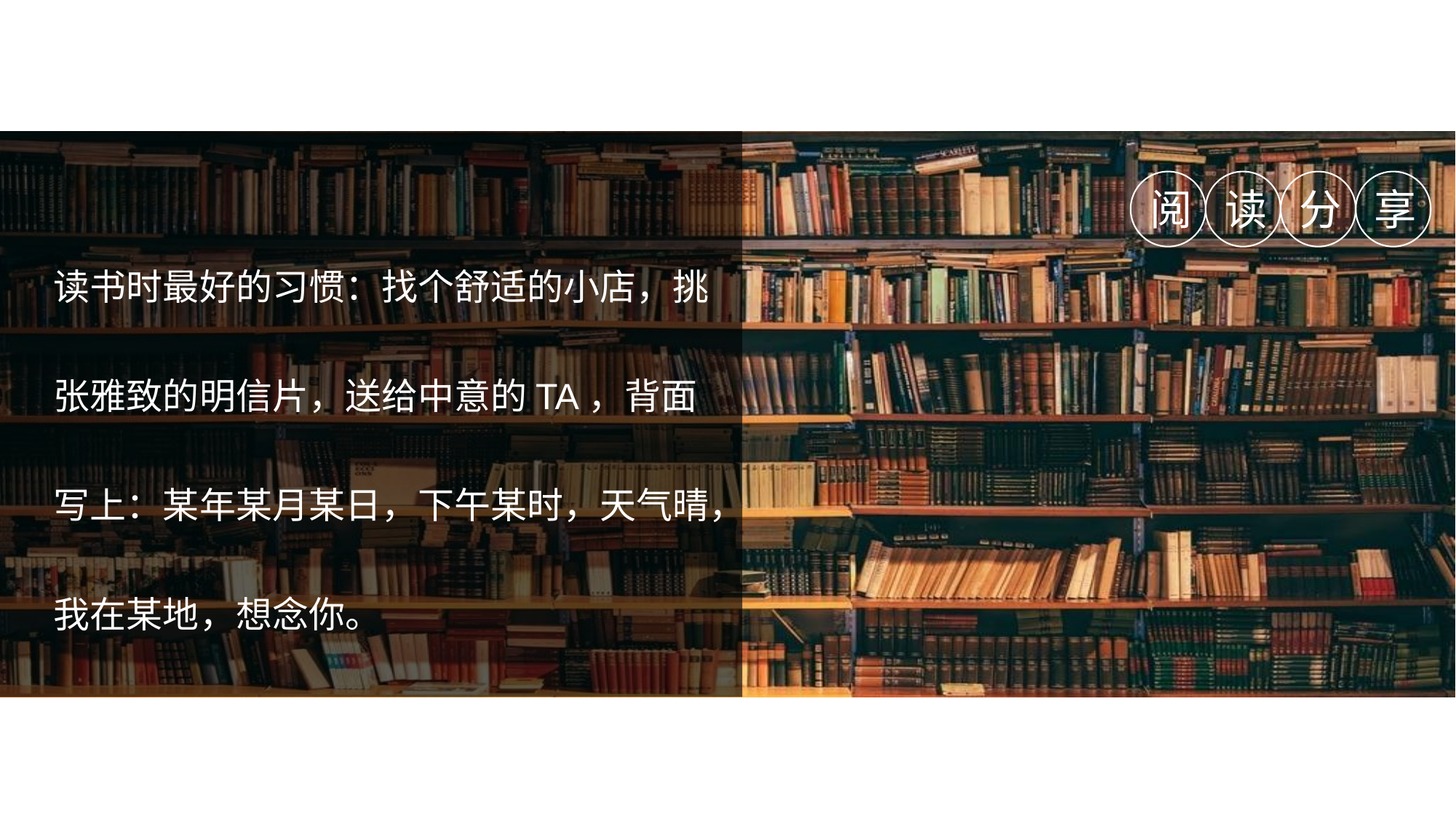

阅
读
分
享
读书时最好的习惯：找个舒适的小店，挑张雅致的明信片，送给中意的TA，背面写上：某年某月某日，下午某时，天气晴，我在某地，想念你。
延迟